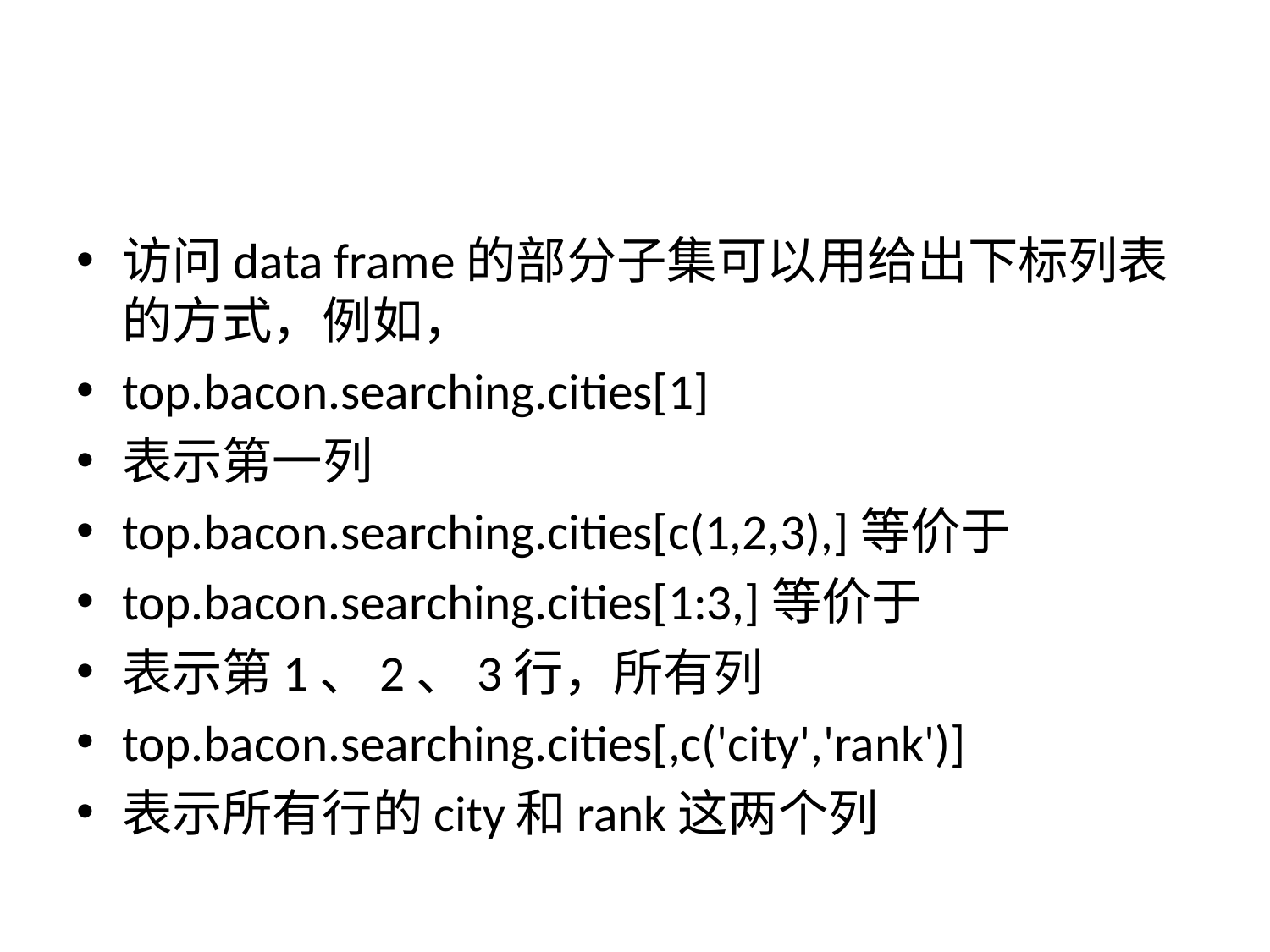

#
访问data frame的部分子集可以用给出下标列表的方式，例如，
top.bacon.searching.cities[1]
表示第一列
top.bacon.searching.cities[c(1,2,3),]等价于
top.bacon.searching.cities[1:3,]等价于
表示第1、2、3行，所有列
top.bacon.searching.cities[,c('city','rank')]
表示所有行的city和rank这两个列